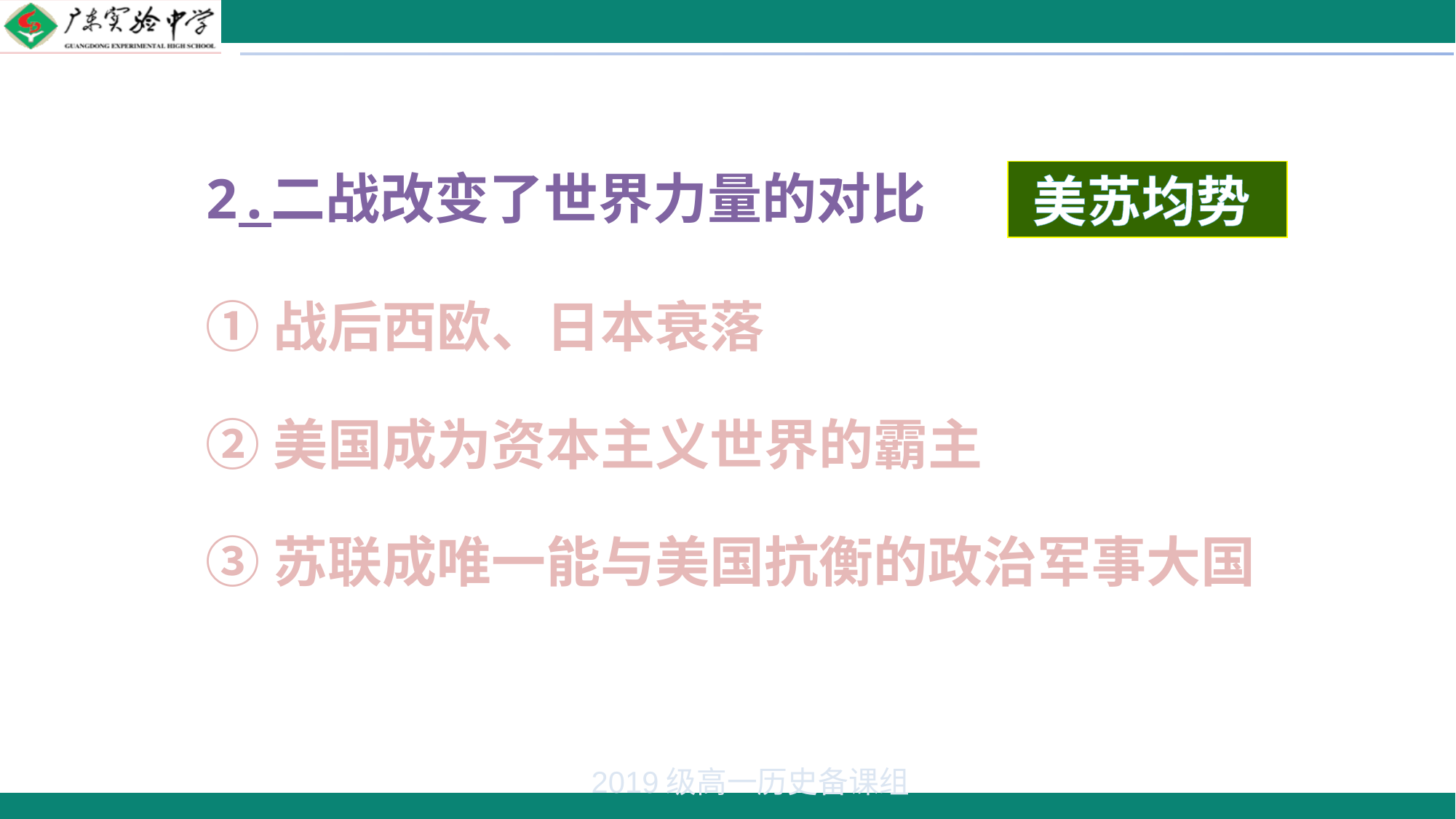

2.二战改变了世界力量的对比

①战后西欧、日本衰落

②美国成为资本主义世界的霸主

③苏联成唯一能与美国抗衡的政治军事大国

美苏均势